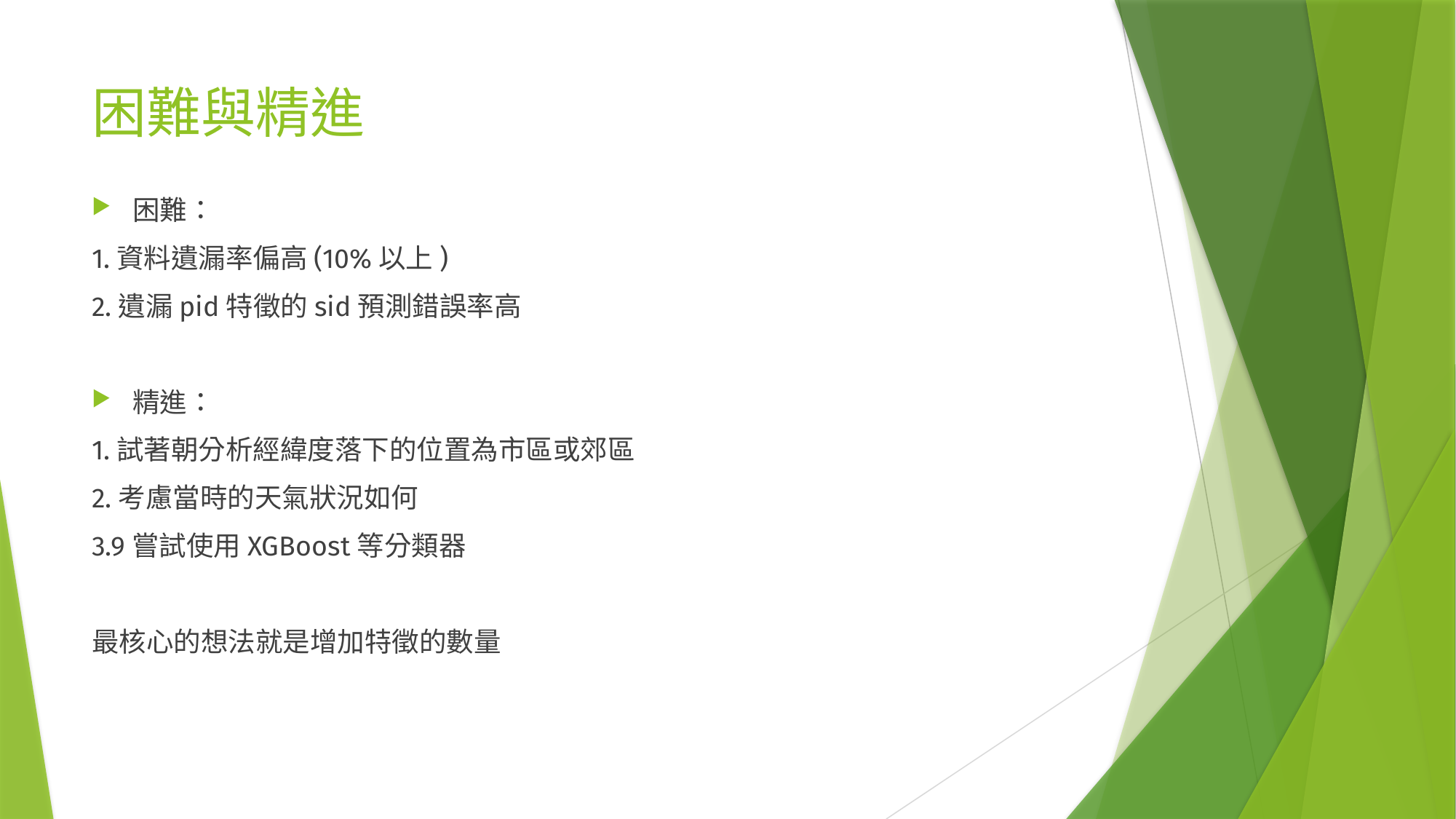

# 困難與精進
困難：
1.資料遺漏率偏高(10%以上)
2.遺漏pid特徵的sid預測錯誤率高

精進：
1.試著朝分析經緯度落下的位置為市區或郊區
2.考慮當時的天氣狀況如何
3.9嘗試使用XGBoost等分類器

最核心的想法就是增加特徵的數量